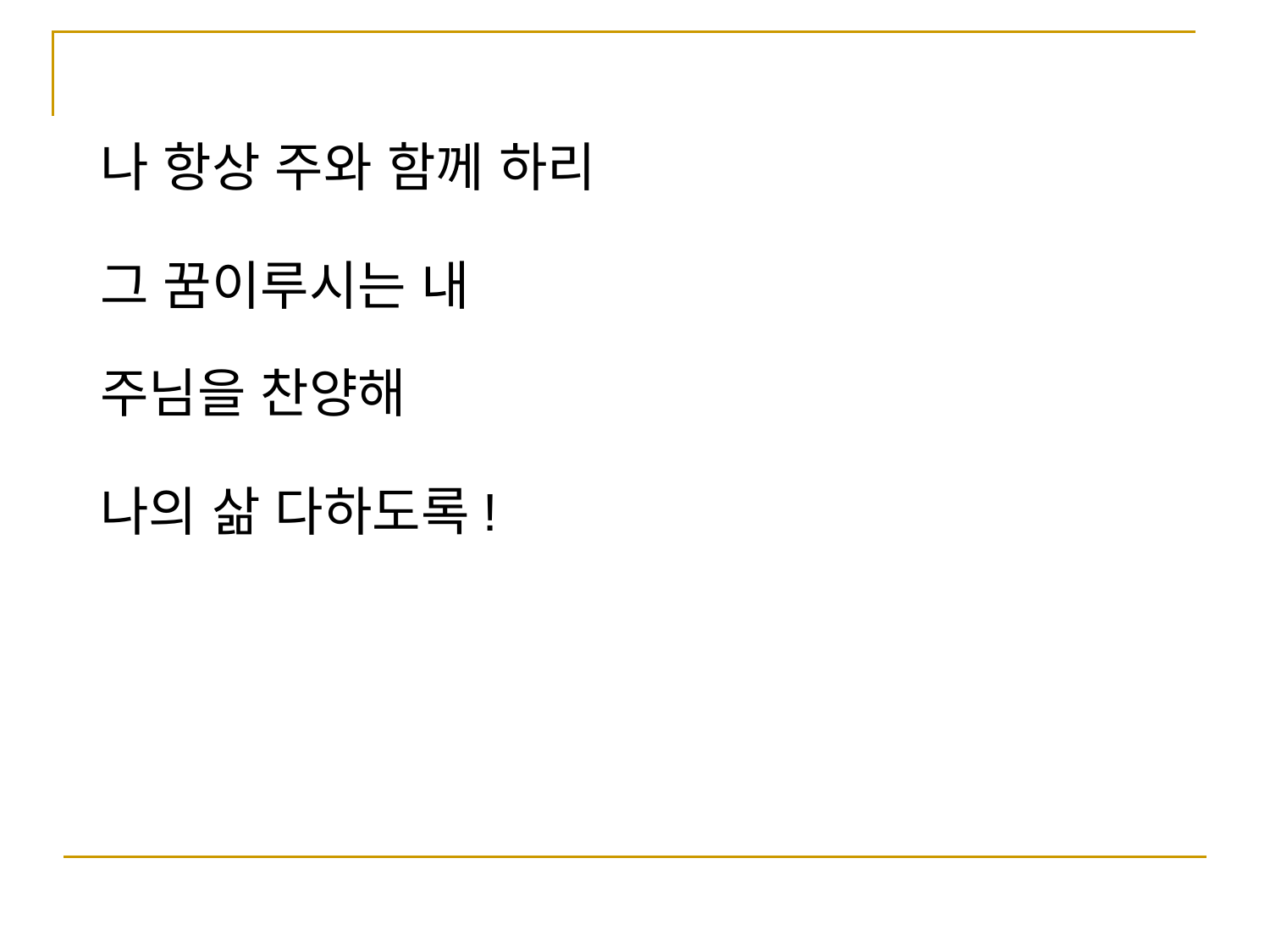

나 항상 주와 함께 하리
그 꿈이루시는 내 주님을 찬양해
나의 삶 다하도록!